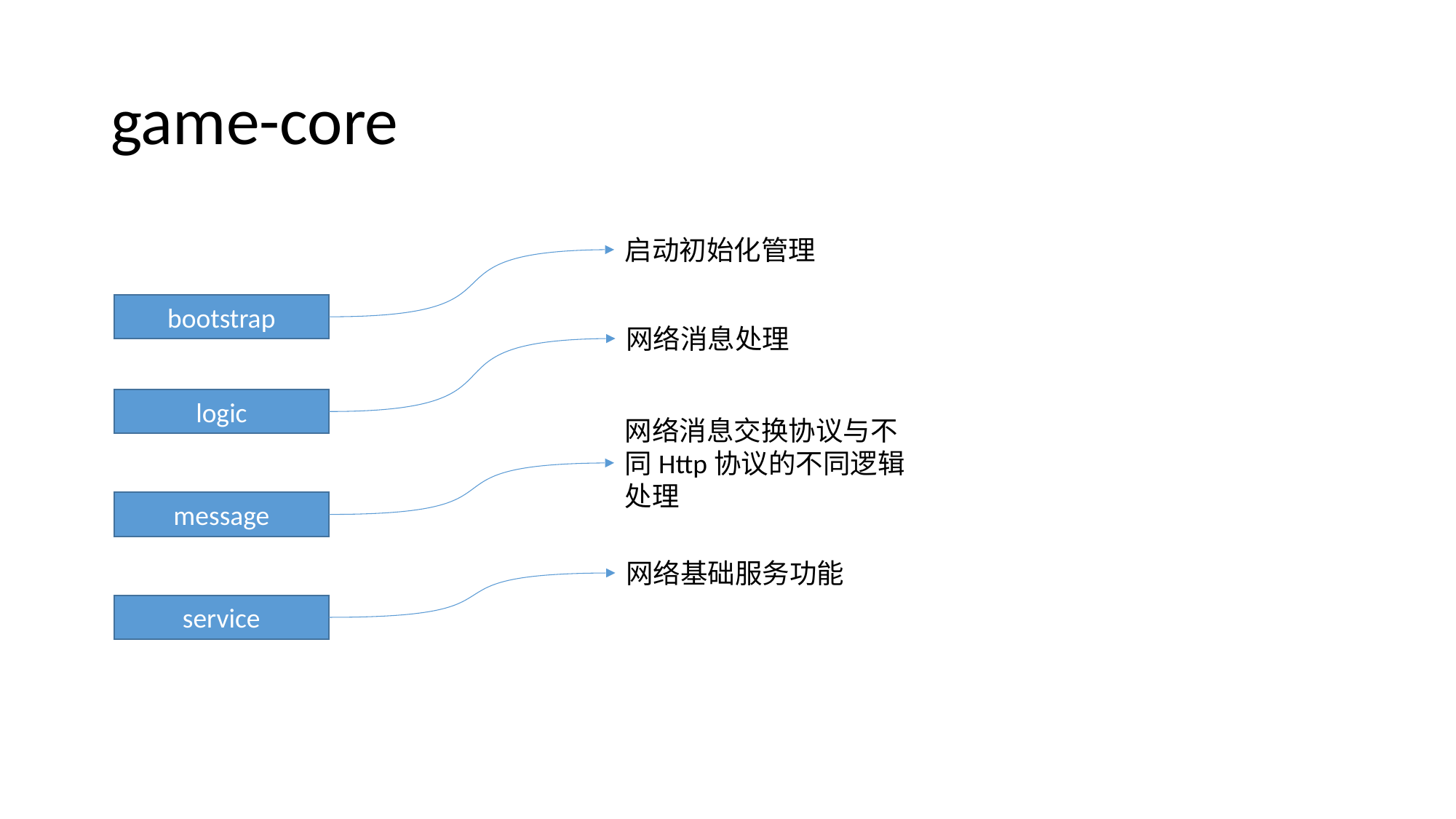

# game-core
启动初始化管理
bootstrap
网络消息处理
logic
网络消息交换协议与不同Http协议的不同逻辑处理
message
网络基础服务功能
service